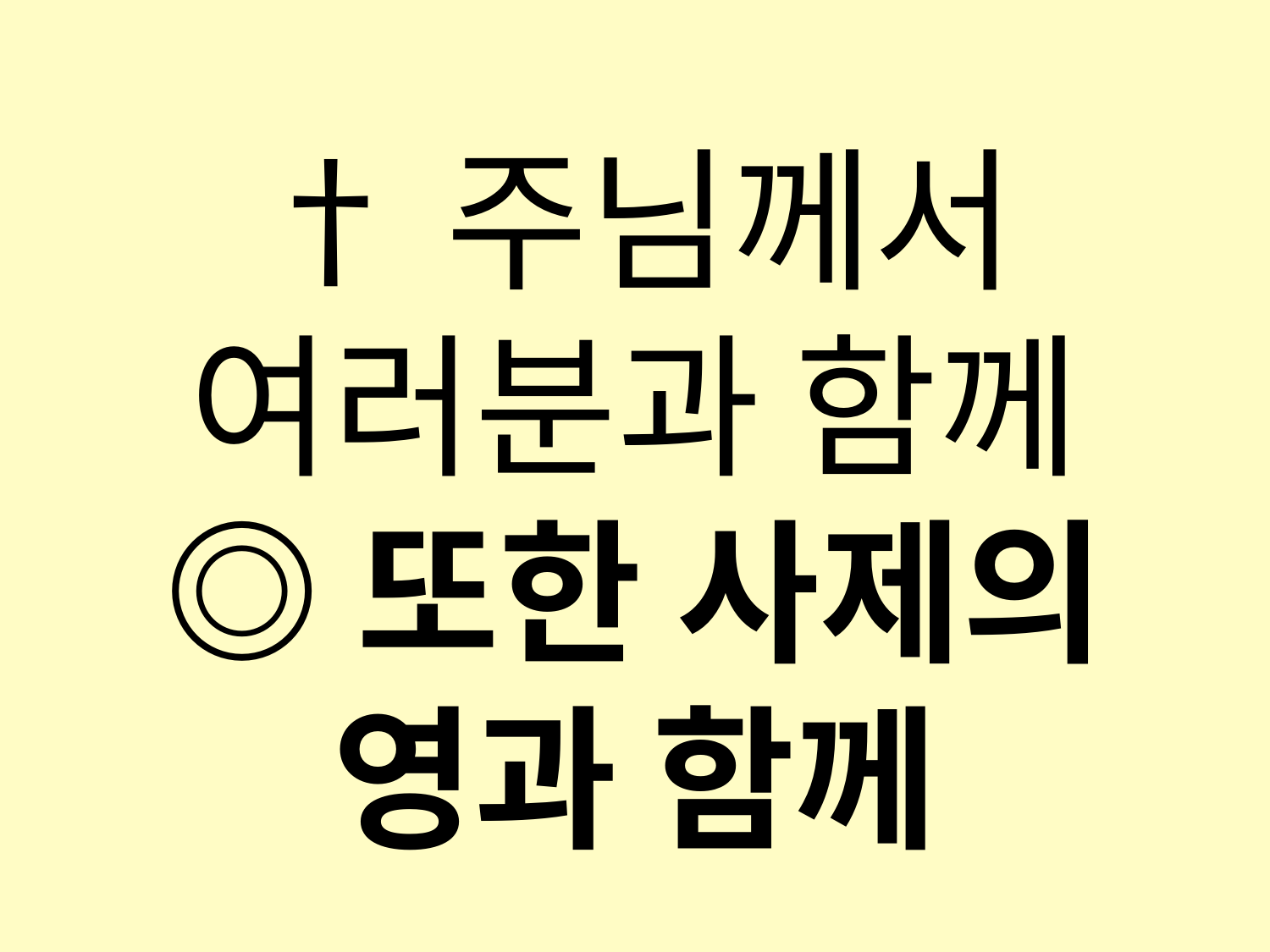

†주님께서 여러분과 함께
◎또한 사제의 영과 함께